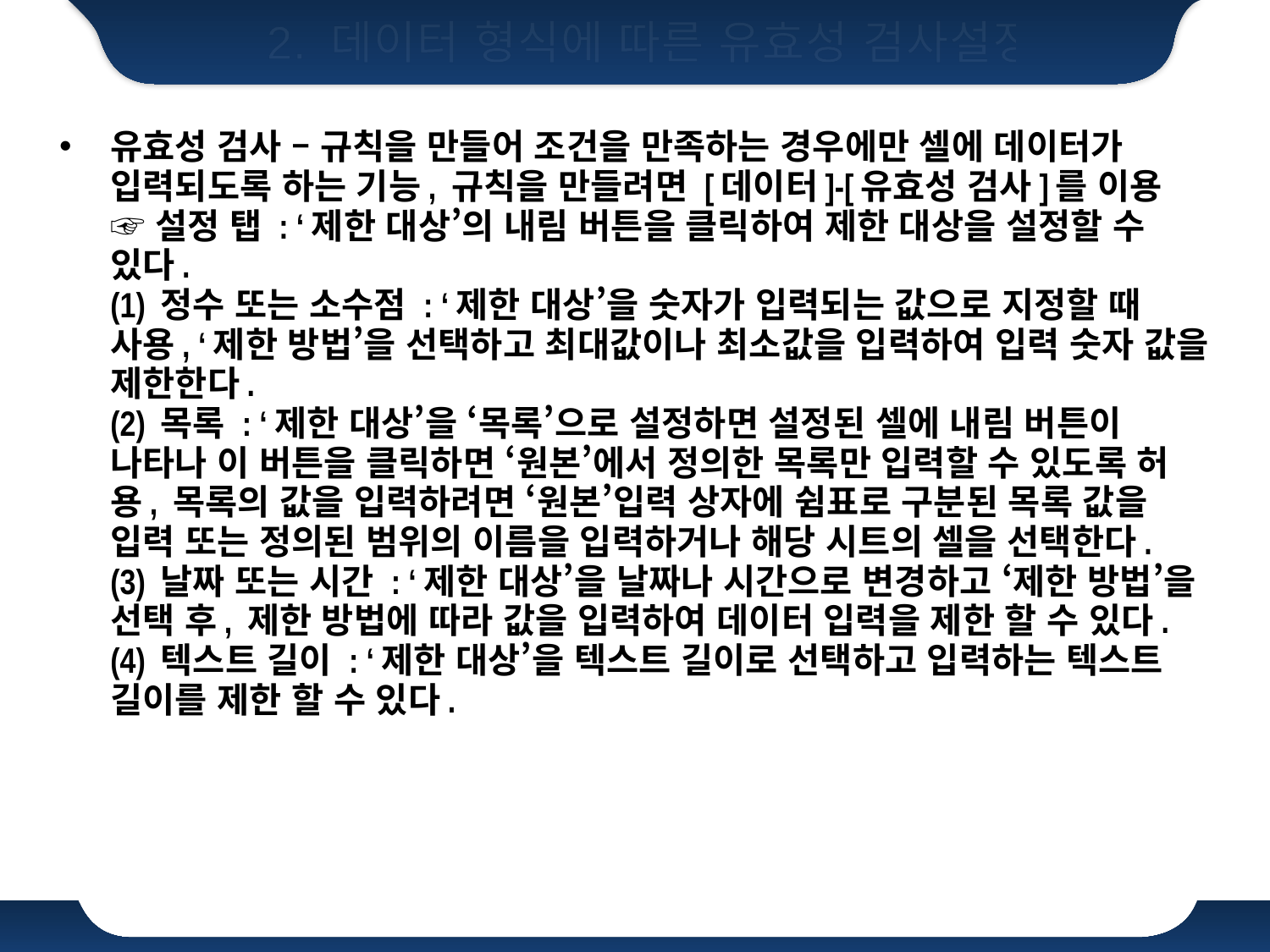

# 2. 데이터 형식에 따른 유효성 검사설정
유효성 검사 – 규칙을 만들어 조건을 만족하는 경우에만 셀에 데이터가 입력되도록 하는 기능, 규칙을 만들려면 [데이터]-[유효성 검사]를 이용
☞ 설정 탭 : ‘제한 대상’의 내림 버튼을 클릭하여 제한 대상을 설정할 수 있다.
(1) 정수 또는 소수점 : ‘제한 대상’을 숫자가 입력되는 값으로 지정할 때 사용, ‘제한 방법’을 선택하고 최대값이나 최소값을 입력하여 입력 숫자 값을 제한한다.
(2) 목록 : ‘제한 대상’을 ‘목록’으로 설정하면 설정된 셀에 내림 버튼이 나타나 이 버튼을 클릭하면 ‘원본’에서 정의한 목록만 입력할 수 있도록 허용, 목록의 값을 입력하려면 ‘원본’입력 상자에 쉼표로 구분된 목록 값을 입력 또는 정의된 범위의 이름을 입력하거나 해당 시트의 셀을 선택한다.
(3) 날짜 또는 시간 : ‘제한 대상’을 날짜나 시간으로 변경하고 ‘제한 방법’을 선택 후, 제한 방법에 따라 값을 입력하여 데이터 입력을 제한 할 수 있다.
(4) 텍스트 길이 : ‘제한 대상’을 텍스트 길이로 선택하고 입력하는 텍스트 길이를 제한 할 수 있다.